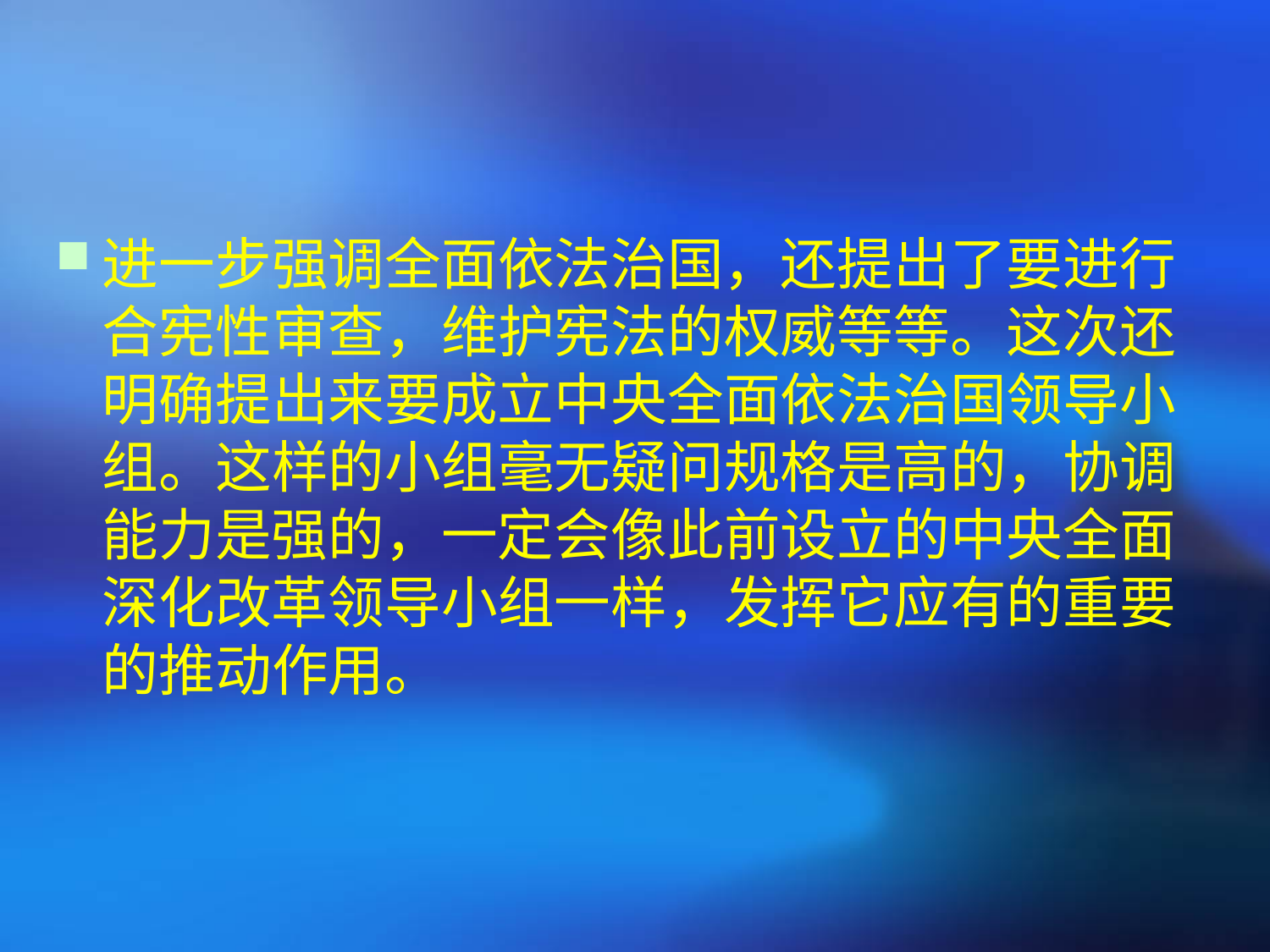

进一步强调全面依法治国，还提出了要进行合宪性审查，维护宪法的权威等等。这次还明确提出来要成立中央全面依法治国领导小组。这样的小组毫无疑问规格是高的，协调能力是强的，一定会像此前设立的中央全面深化改革领导小组一样，发挥它应有的重要的推动作用。